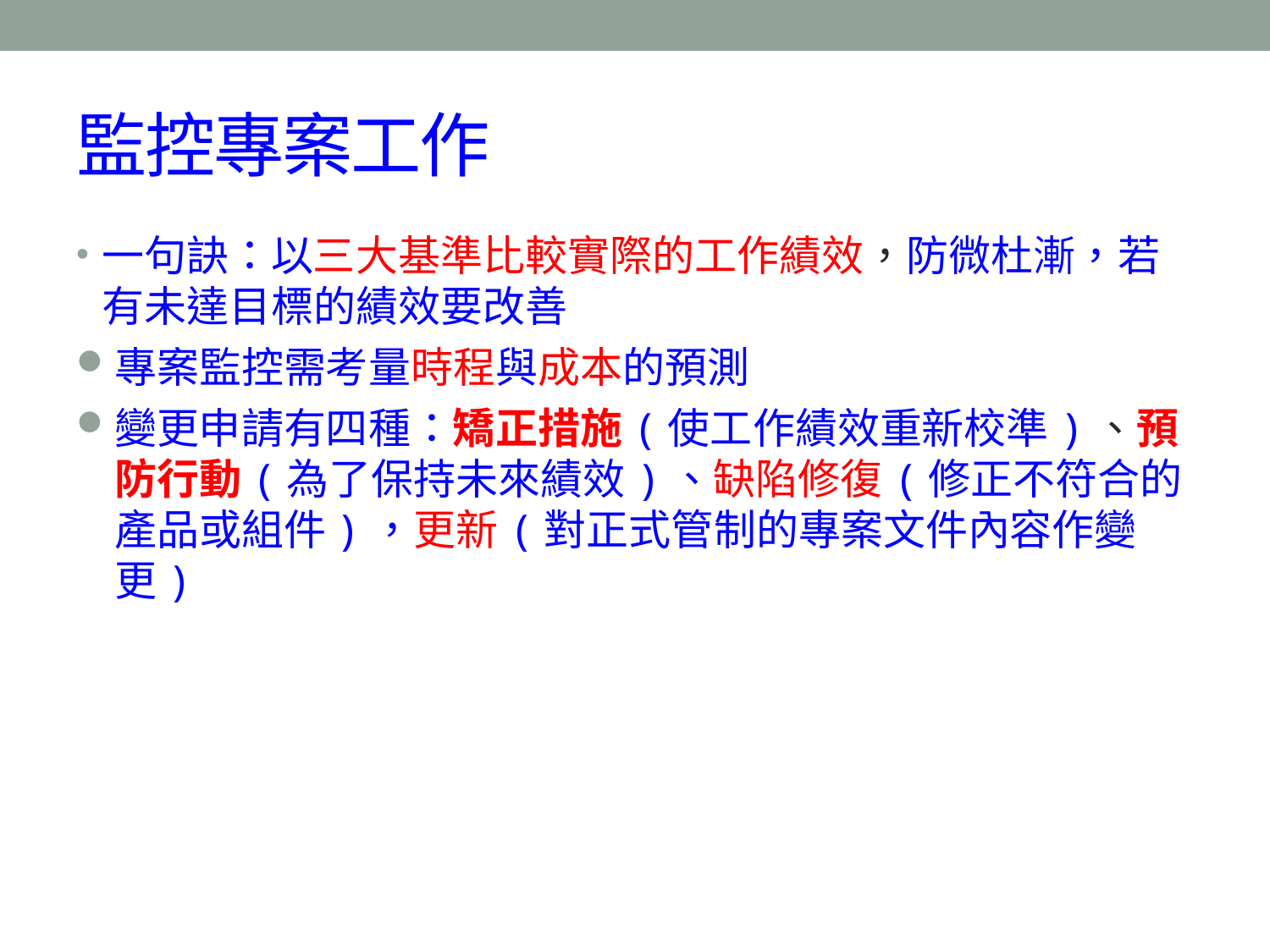

# 監控專案工作
一句訣：以三大基準比較實際的工作績效，防微杜漸，若有未達目標的績效要改善
專案監控需考量時程與成本的預測
變更申請有四種：矯正措施(使工作績效重新校準)、預防行動(為了保持未來績效)、缺陷修復(修正不符合的產品或組件)，更新(對正式管制的專案文件內容作變更)